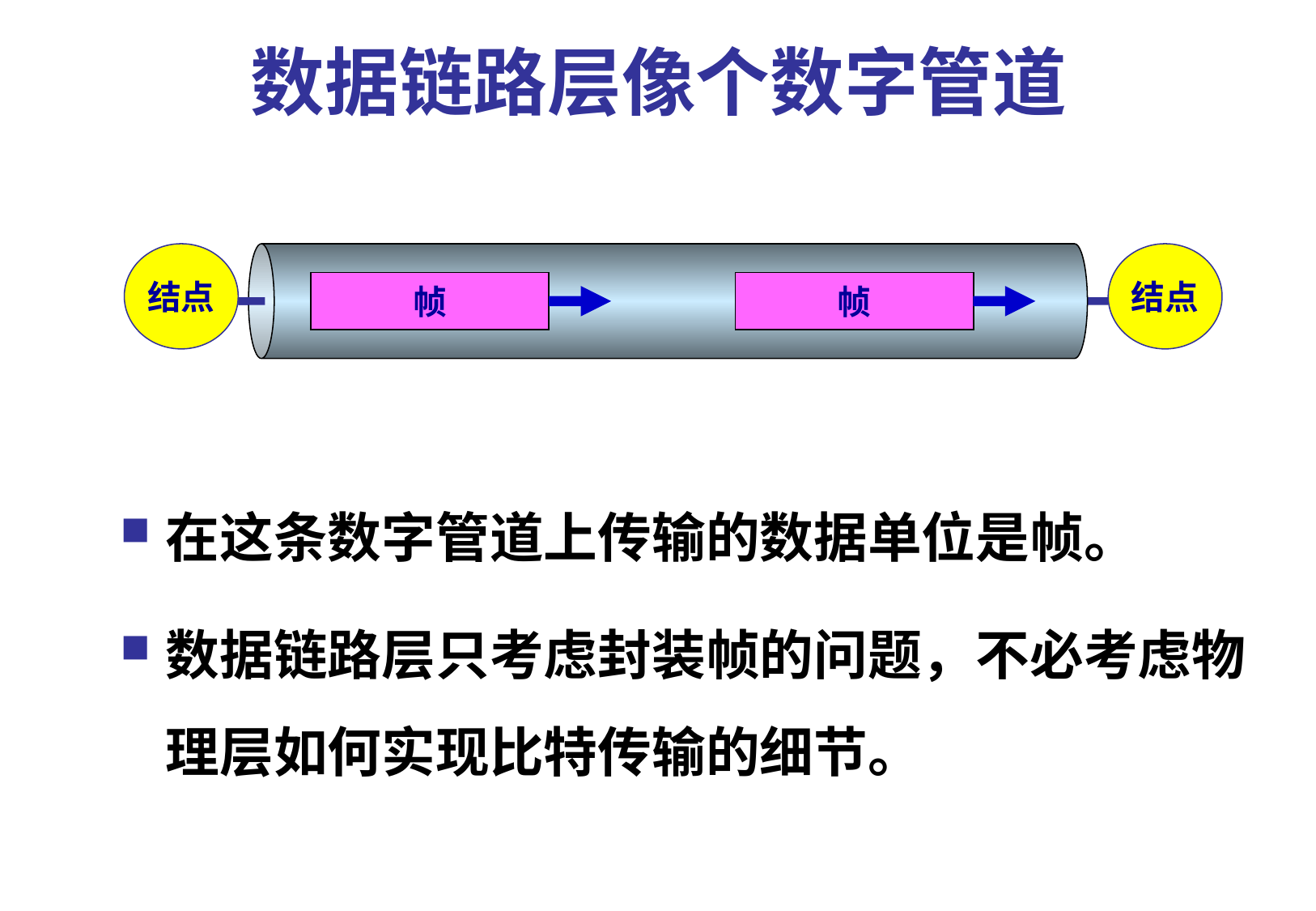

# 数据链路层像个数字管道

结点
结点
帧
帧

在这条数字管道上传输的数据单位是帧。
数据链路层只考虑封装帧的问题，不必考虑物理层如何实现比特传输的细节。